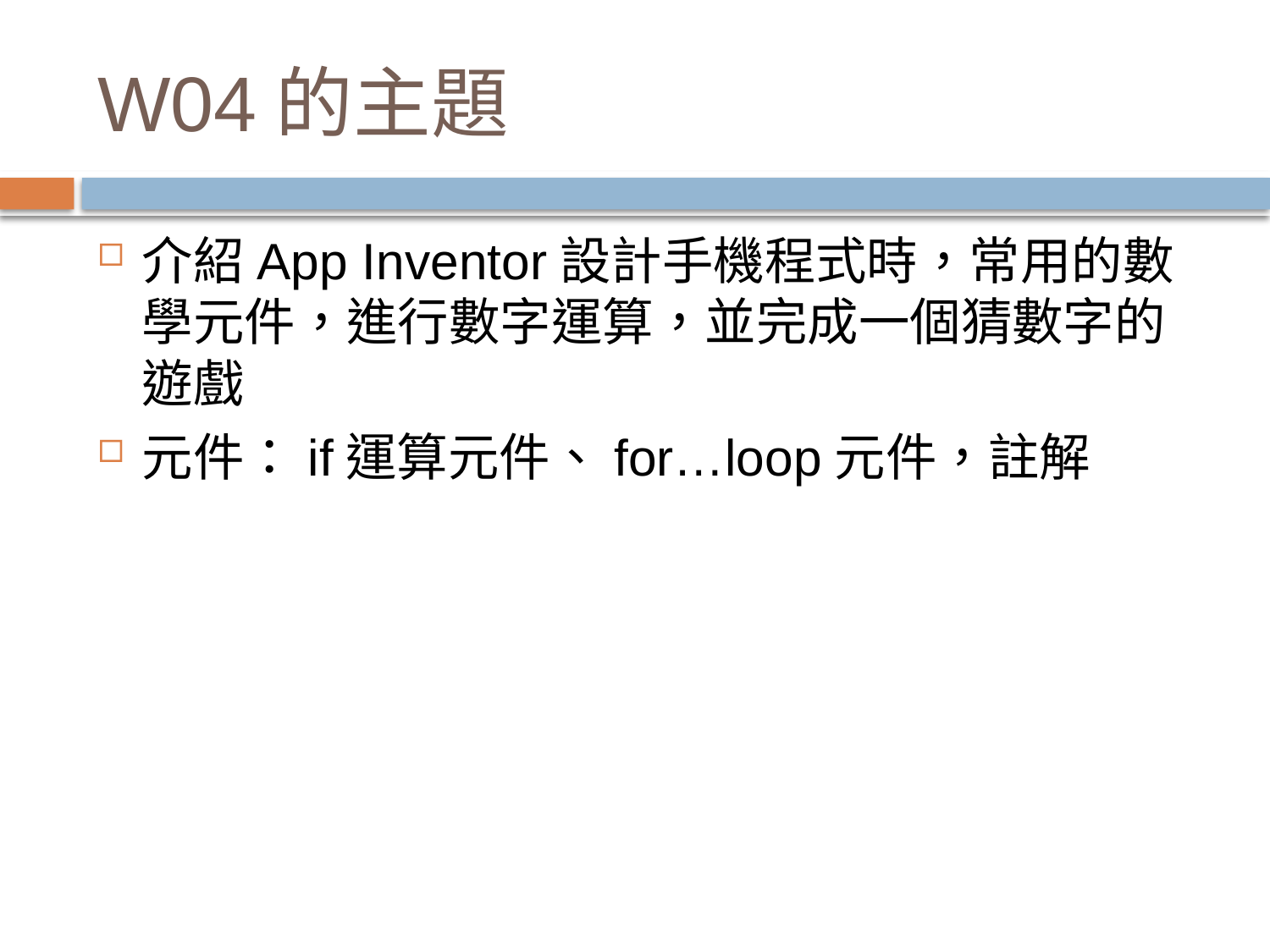

# W04的主題
介紹App Inventor設計手機程式時，常用的數學元件，進行數字運算，並完成一個猜數字的遊戲
元件：if運算元件、for…loop元件，註解